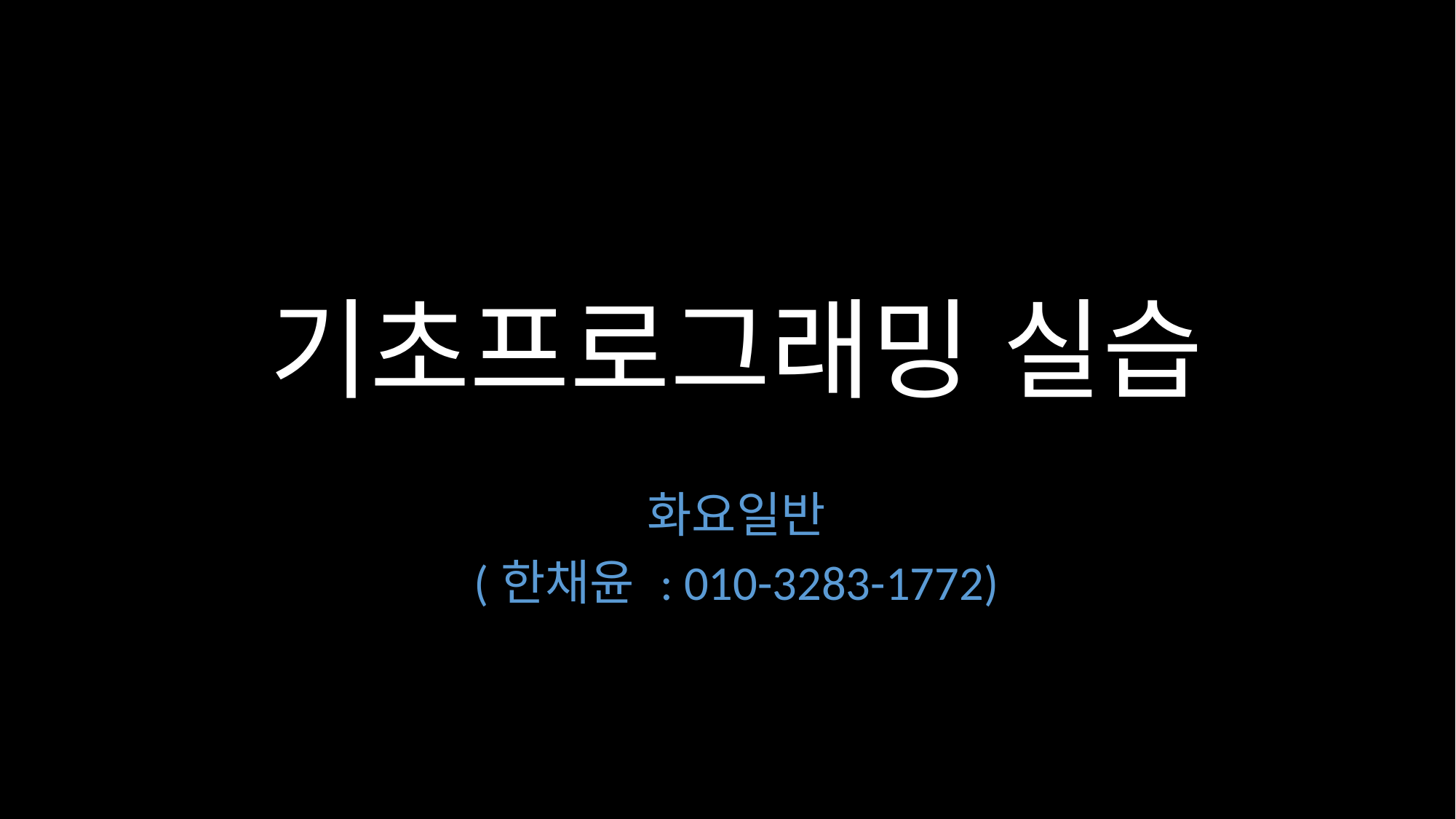

# 기초프로그래밍 실습

화요일반
(한채윤 : 010-3283-1772)